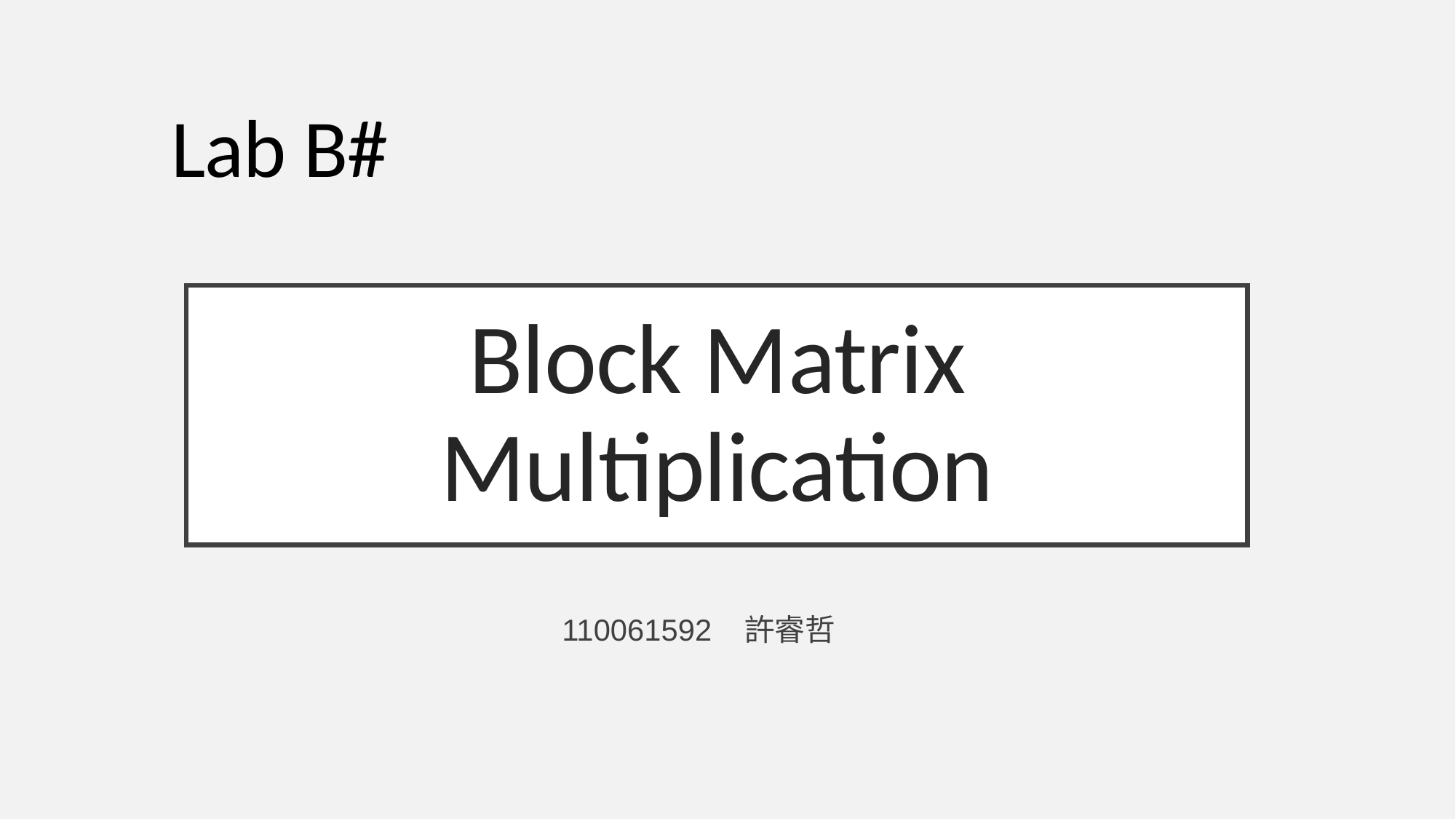

Lab B#
# Block Matrix Multiplication
110061592   許睿哲